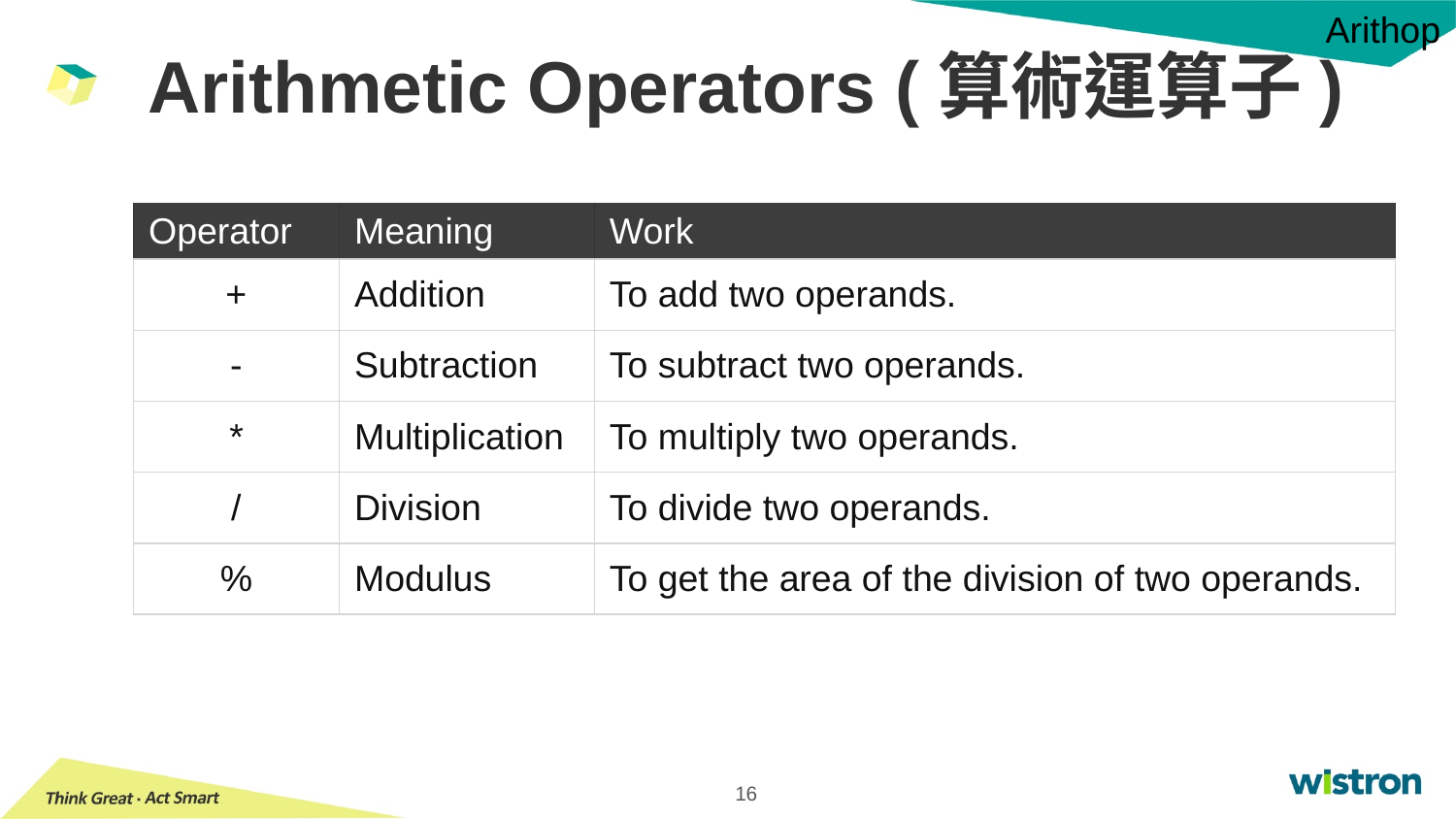

Arithop
# Arithmetic Operators (算術運算子)
| Operator | Meaning | Work |
| --- | --- | --- |
| + | Addition | To add two operands. |
| - | Subtraction | To subtract two operands. |
| \* | Multiplication | To multiply two operands. |
| / | Division | To divide two operands. |
| % | Modulus | To get the area of the division of two operands. |
16